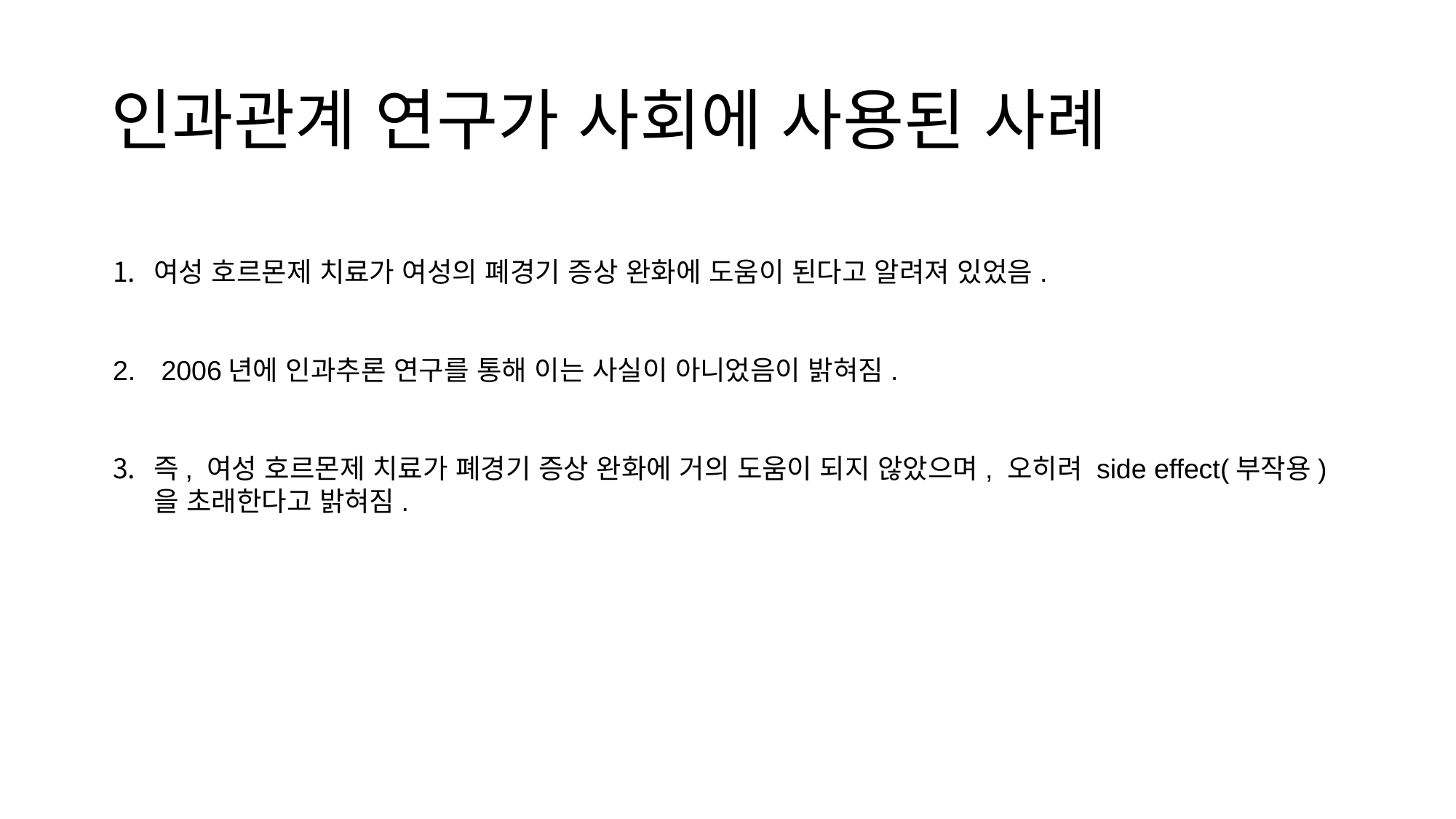

# 인과관계 연구가 사회에 사용된 사례
여성 호르몬제 치료가 여성의 폐경기 증상 완화에 도움이 된다고 알려져 있었음.

 2006년에 인과추론 연구를 통해 이는 사실이 아니었음이 밝혀짐.

즉, 여성 호르몬제 치료가 폐경기 증상 완화에 거의 도움이 되지 않았으며, 오히려 side effect(부작용) 을 초래한다고 밝혀짐.